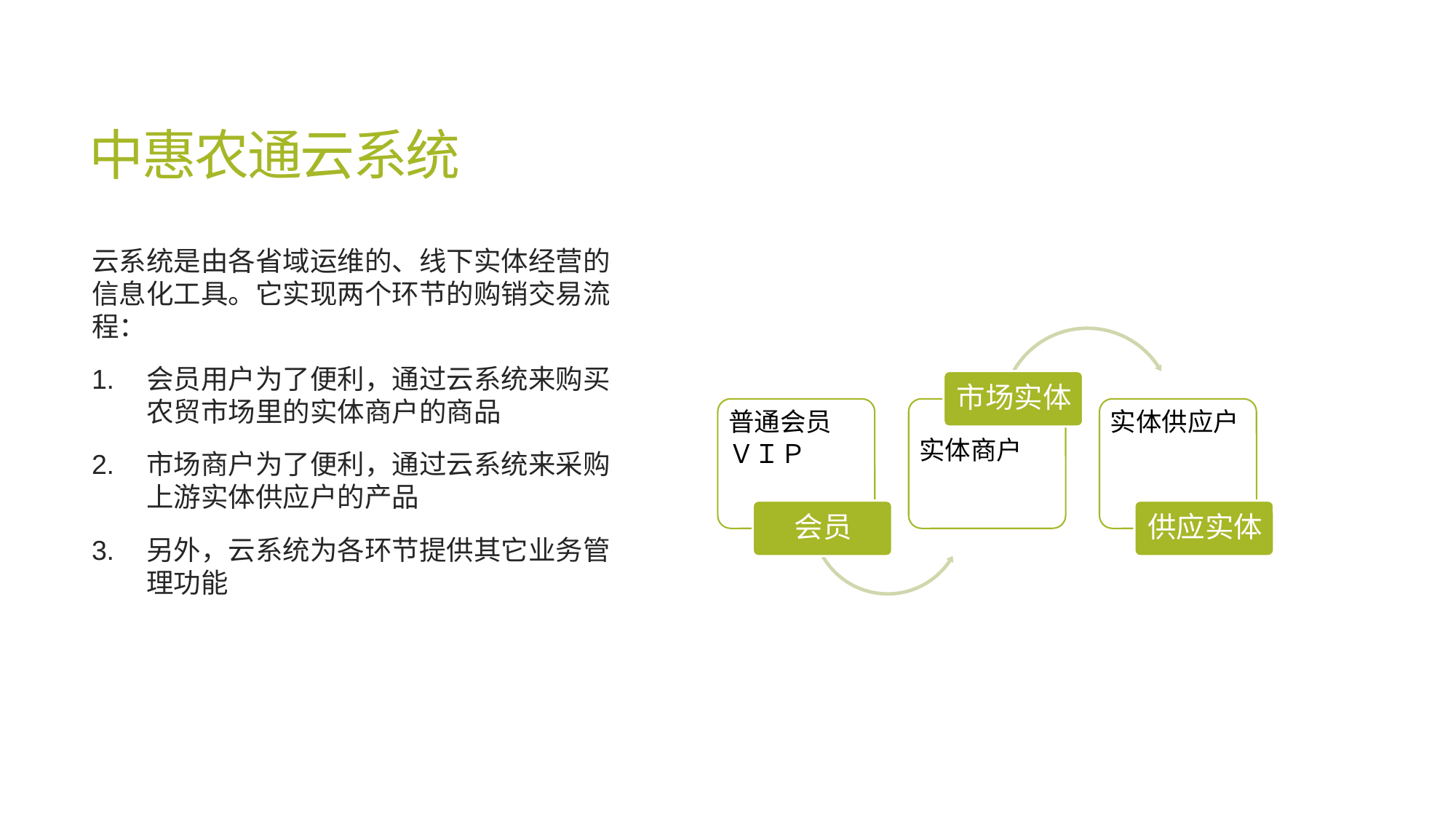

# 中惠农通云系统
云系统是由各省域运维的、线下实体经营的信息化工具。它实现两个环节的购销交易流程：
会员用户为了便利，通过云系统来购买农贸市场里的实体商户的商品
市场商户为了便利，通过云系统来采购上游实体供应户的产品
另外，云系统为各环节提供其它业务管理功能
普通会员
ＶＩＰ
会员
实体商户
市场实体
实体供应户
供应实体